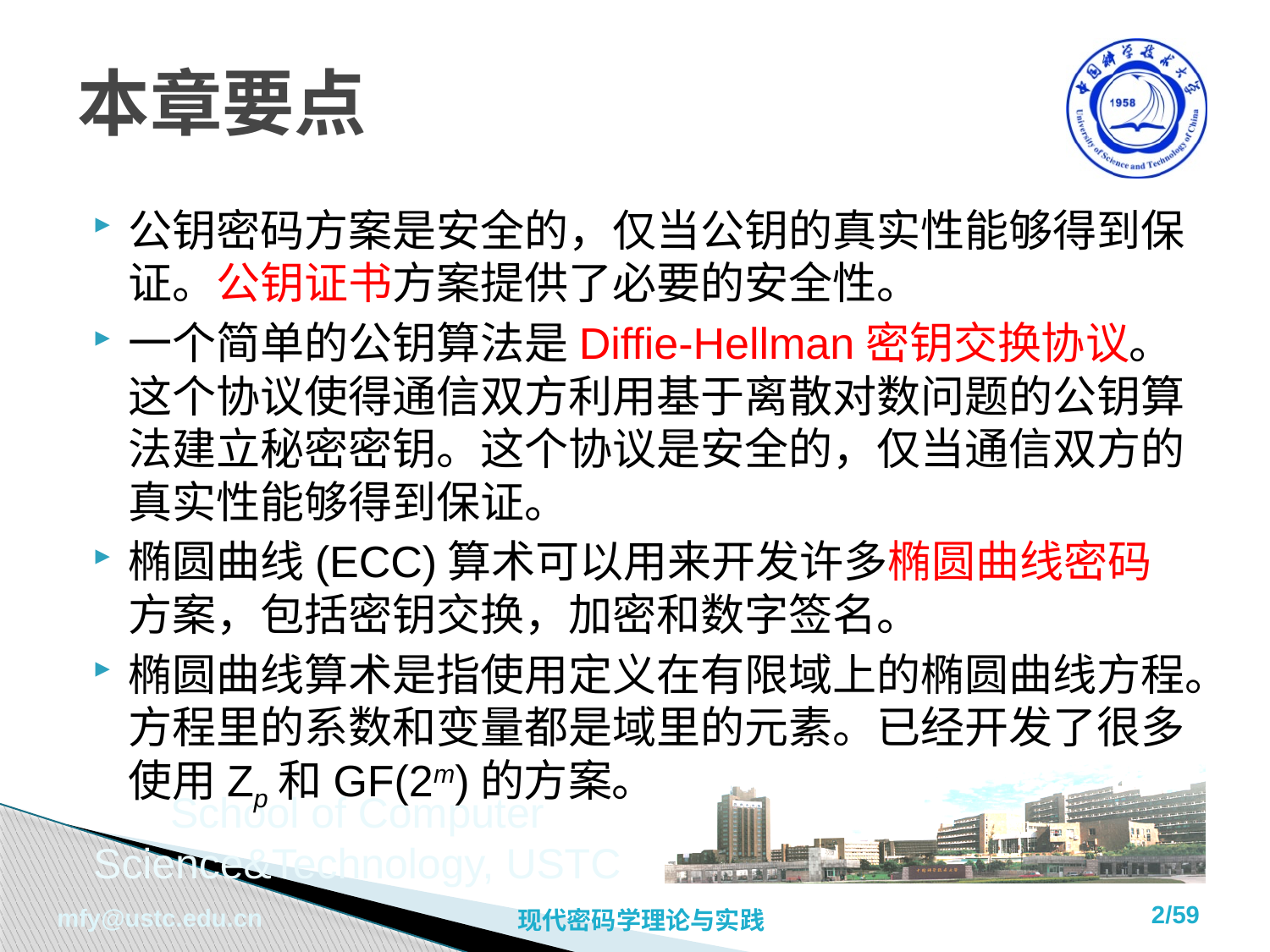

# 本章要点
公钥密码方案是安全的，仅当公钥的真实性能够得到保证。公钥证书方案提供了必要的安全性。
一个简单的公钥算法是Diffie-Hellman密钥交换协议。这个协议使得通信双方利用基于离散对数问题的公钥算法建立秘密密钥。这个协议是安全的，仅当通信双方的真实性能够得到保证。
椭圆曲线(ECC)算术可以用来开发许多椭圆曲线密码方案，包括密钥交换，加密和数字签名。
椭圆曲线算术是指使用定义在有限域上的椭圆曲线方程。方程里的系数和变量都是域里的元素。已经开发了很多使用Zp和GF(2m)的方案。